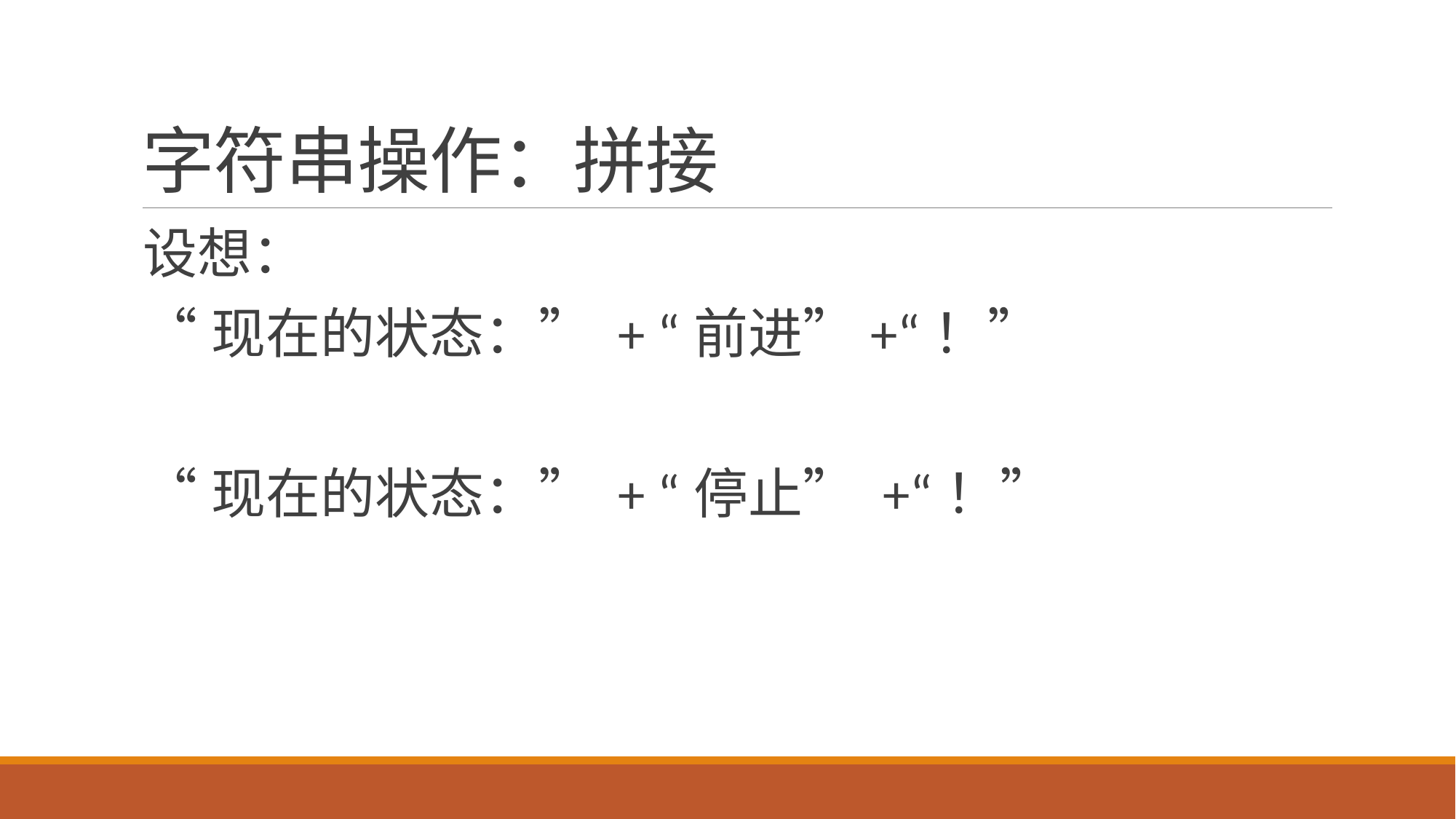

# 字符串操作：拼接
设想：
“现在的状态：” + “前进”+“！”

“现在的状态：” + “停止” +“！”